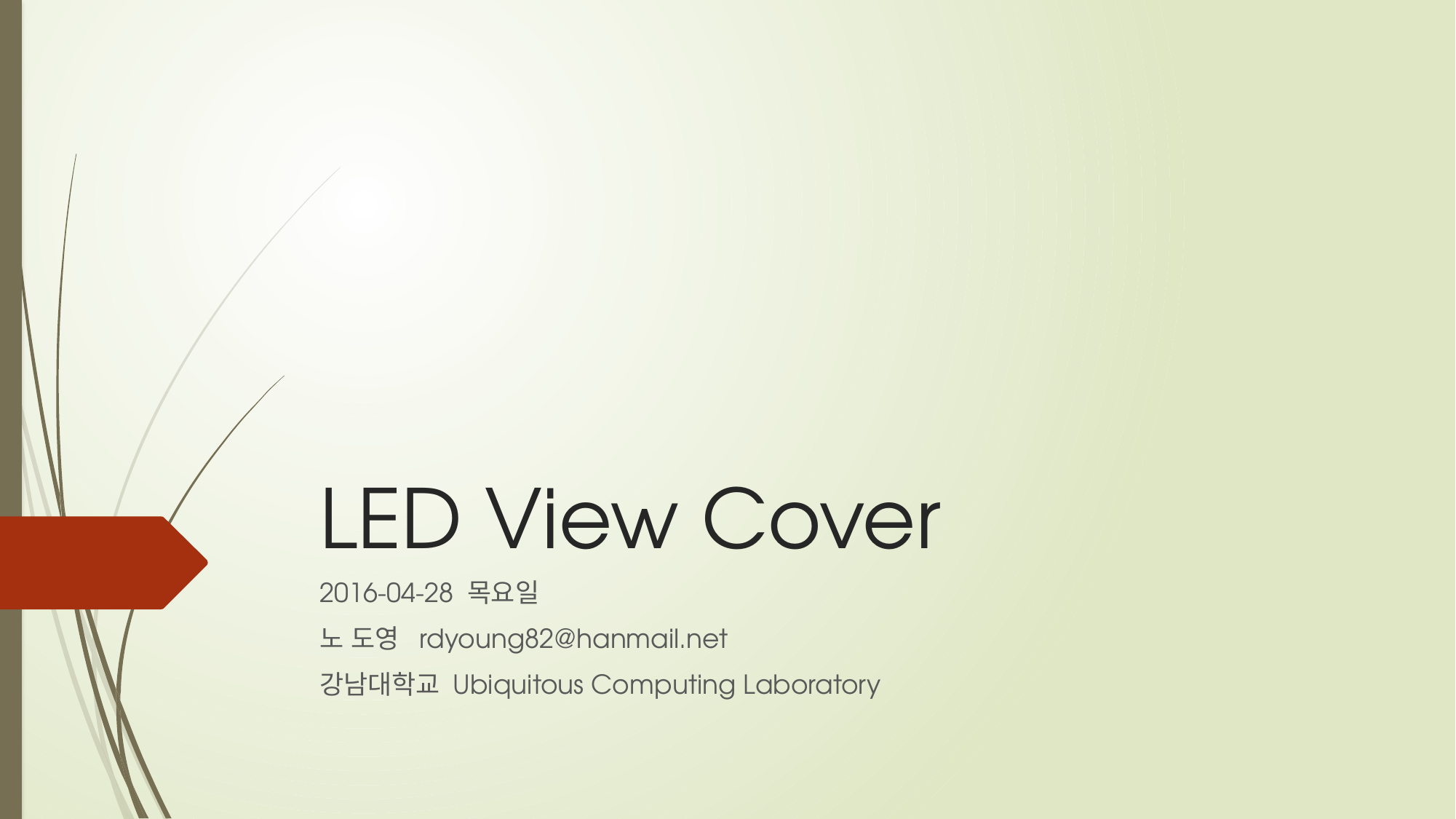

# LED View Cover
2016-04-28 목요일
노 도영  rdyoung82@hanmail.net
강남대학교 Ubiquitous Computing Laboratory